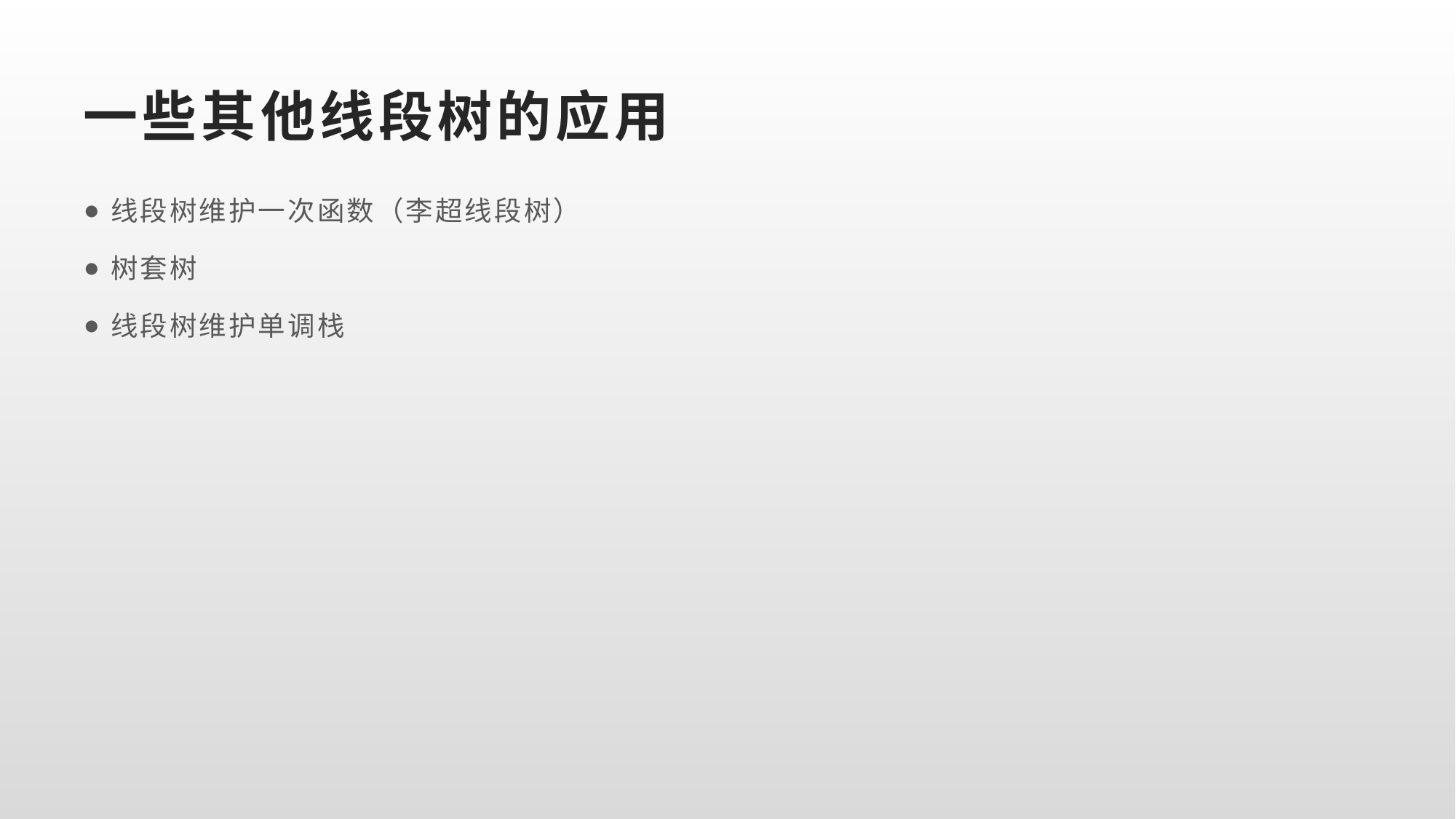

# 一些其他线段树的应用
线段树维护一次函数（李超线段树）
树套树
线段树维护单调栈